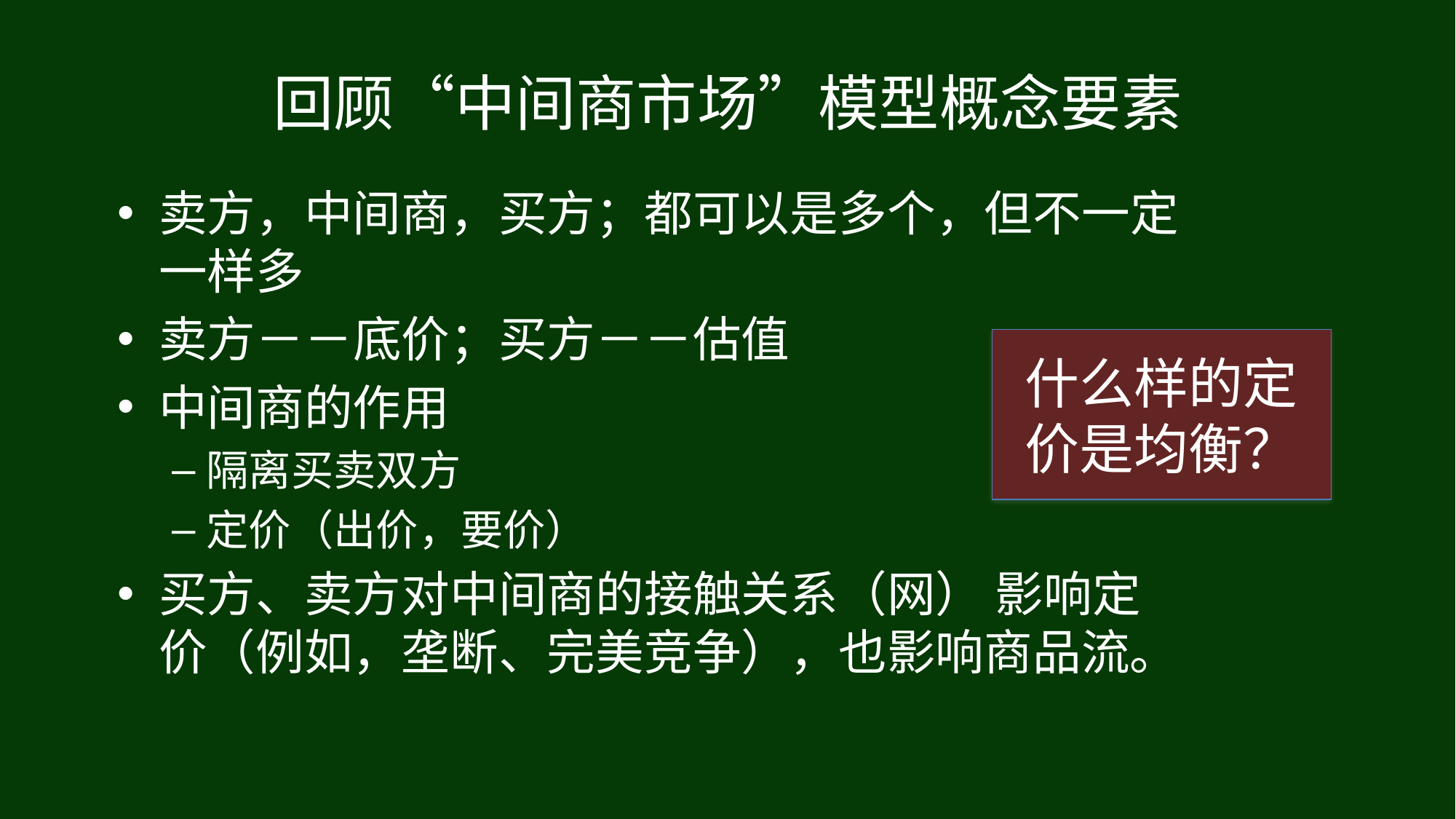

# 回顾“中间商市场”模型概念要素
卖方，中间商，买方；都可以是多个，但不一定一样多
卖方－－底价；买方－－估值
中间商的作用
隔离买卖双方
定价（出价，要价）
买方、卖方对中间商的接触关系（网） 影响定价（例如，垄断、完美竞争），也影响商品流。
什么样的定价是均衡？